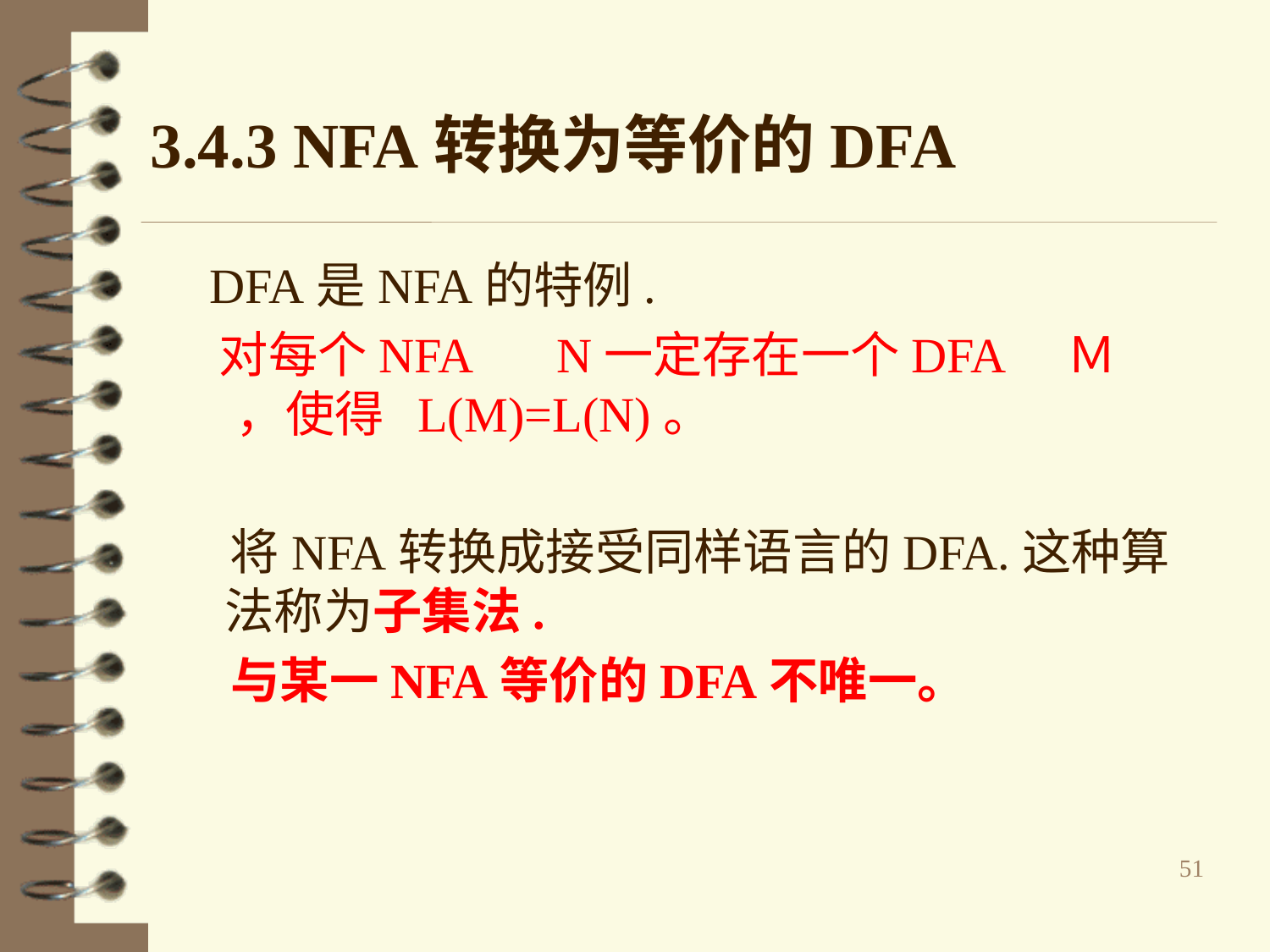

# 3.4.3 NFA转换为等价的DFA
  DFA是NFA的特例.
  对每个NFA 　N一定存在一个DFA　Ｍ ，使得  L(M)=L(N)。

   将NFA转换成接受同样语言的DFA.这种算法称为子集法.
   与某一NFA等价的DFA不唯一。
51